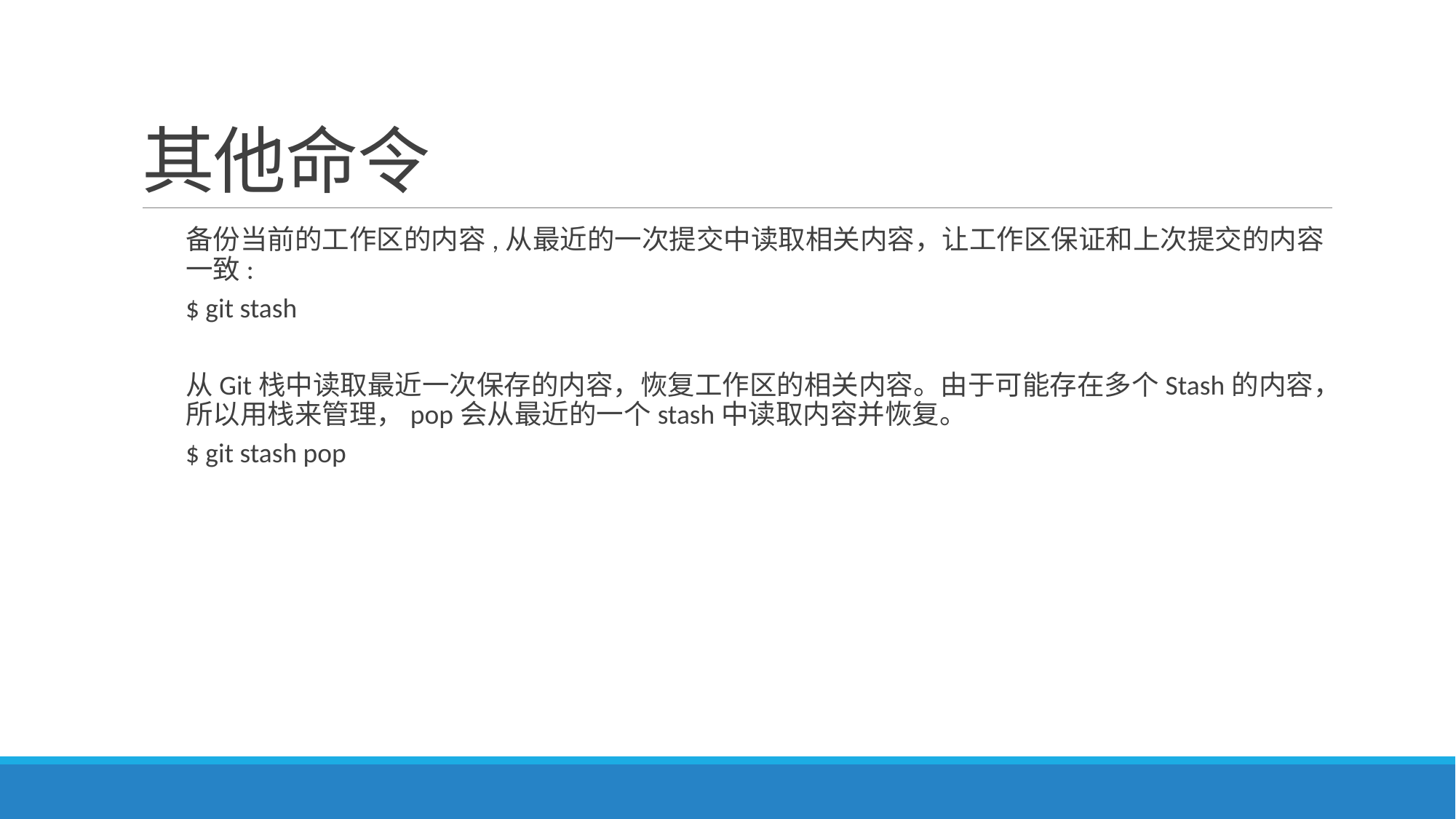

# 其他命令
备份当前的工作区的内容,从最近的一次提交中读取相关内容，让工作区保证和上次提交的内容一致:
$ git stash

从Git栈中读取最近一次保存的内容，恢复工作区的相关内容。由于可能存在多个Stash的内容，所以用栈来管理，pop会从最近的一个stash中读取内容并恢复。
$ git stash pop